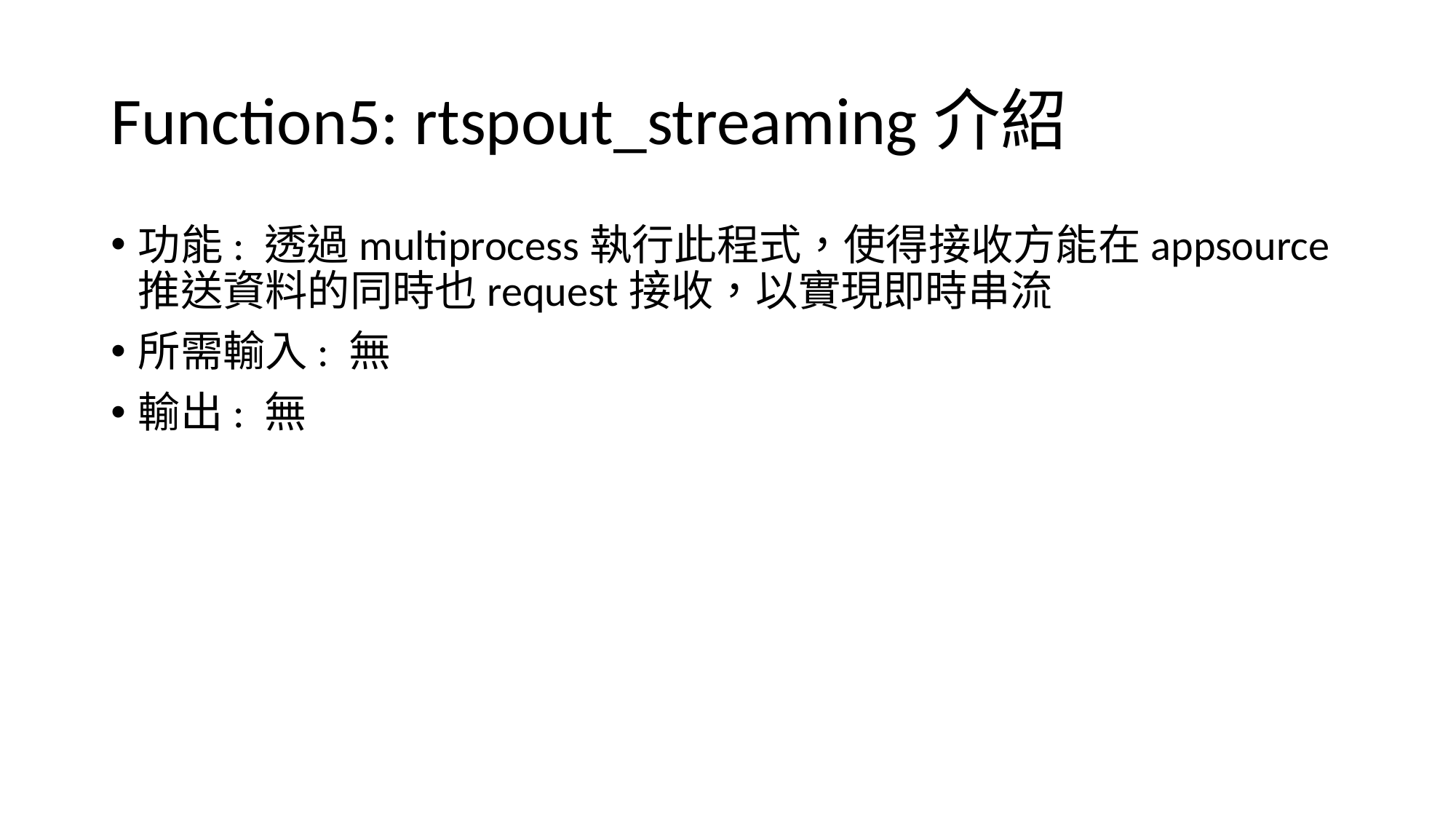

# Function5: rtspout_streaming介紹
功能: 透過multiprocess執行此程式，使得接收方能在appsource推送資料的同時也request接收，以實現即時串流
所需輸入: 無
輸出: 無